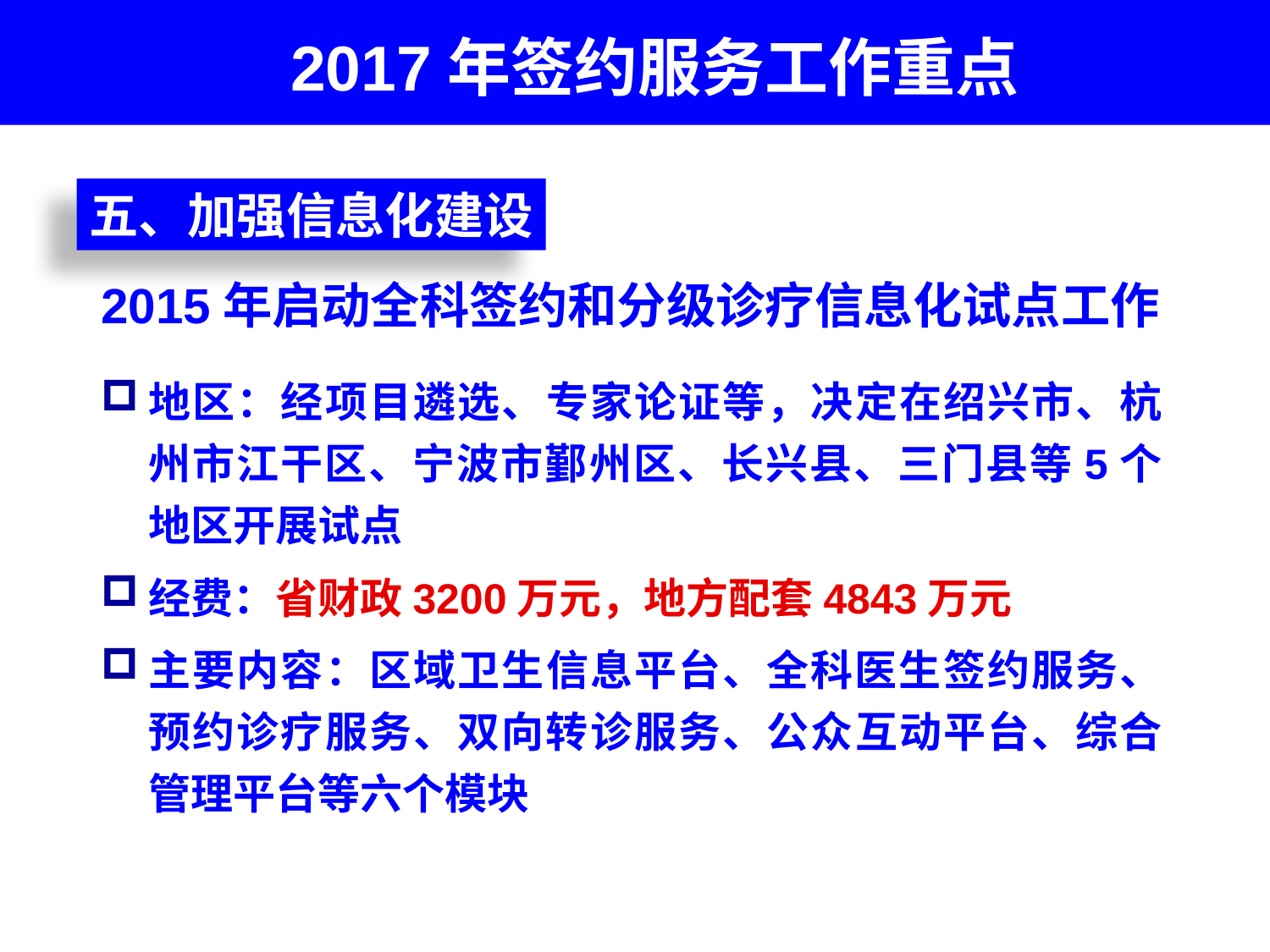

2017年签约服务工作重点
五、加强信息化建设
2015年启动全科签约和分级诊疗信息化试点工作
地区：经项目遴选、专家论证等，决定在绍兴市、杭州市江干区、宁波市鄞州区、长兴县、三门县等5个地区开展试点
经费：省财政3200万元，地方配套4843万元
主要内容：区域卫生信息平台、全科医生签约服务、预约诊疗服务、双向转诊服务、公众互动平台、综合管理平台等六个模块